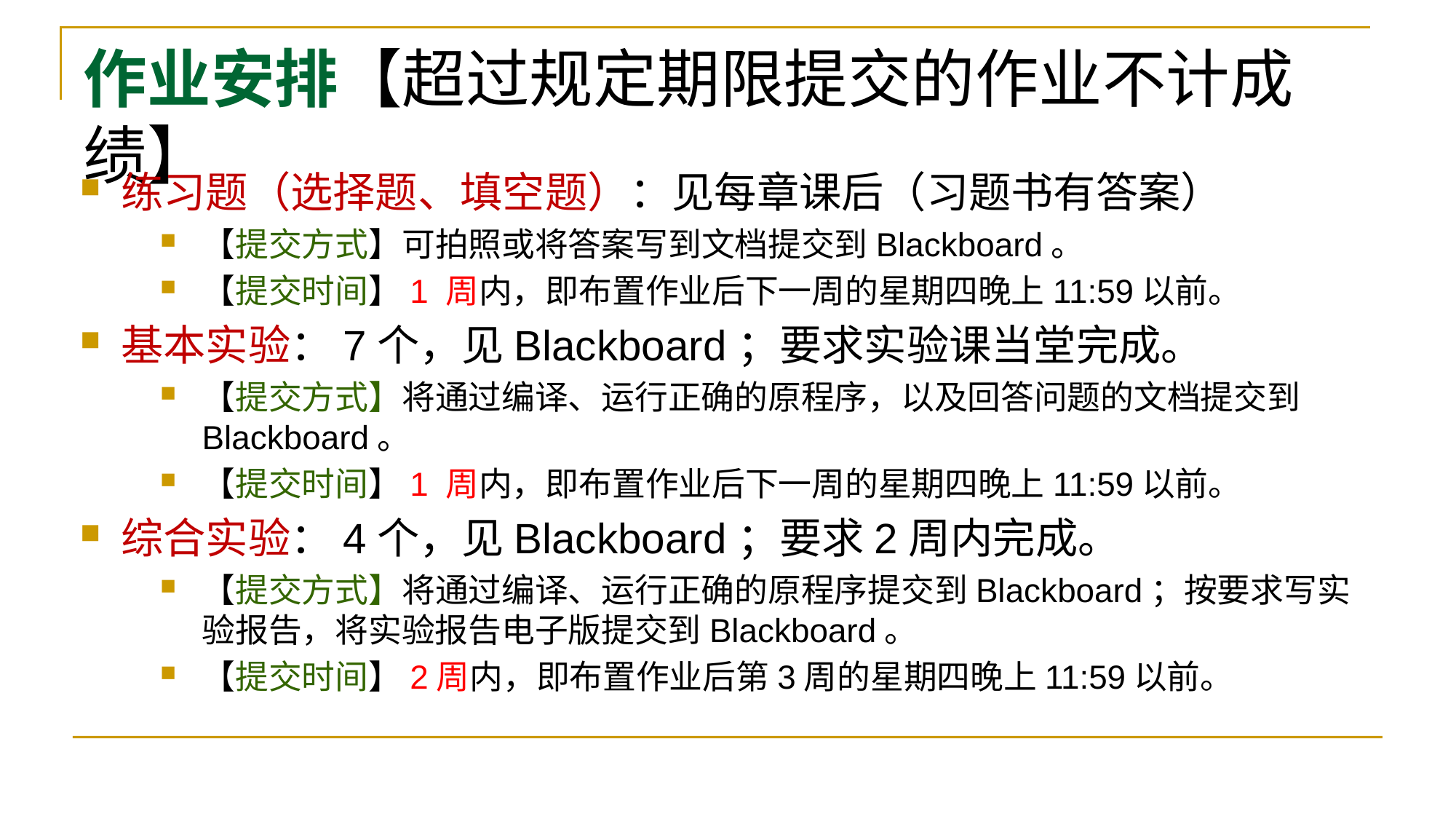

# 作业安排【超过规定期限提交的作业不计成绩】
练习题（选择题、填空题）：见每章课后（习题书有答案）
【提交方式】可拍照或将答案写到文档提交到Blackboard。
【提交时间】1 周内，即布置作业后下一周的星期四晚上11:59以前。
基本实验：7个，见Blackboard；要求实验课当堂完成。
【提交方式】将通过编译、运行正确的原程序，以及回答问题的文档提交到Blackboard。
【提交时间】1 周内，即布置作业后下一周的星期四晚上11:59以前。
综合实验：4个，见Blackboard；要求2周内完成。
【提交方式】将通过编译、运行正确的原程序提交到Blackboard；按要求写实验报告，将实验报告电子版提交到Blackboard。
【提交时间】2周内，即布置作业后第3周的星期四晚上11:59以前。